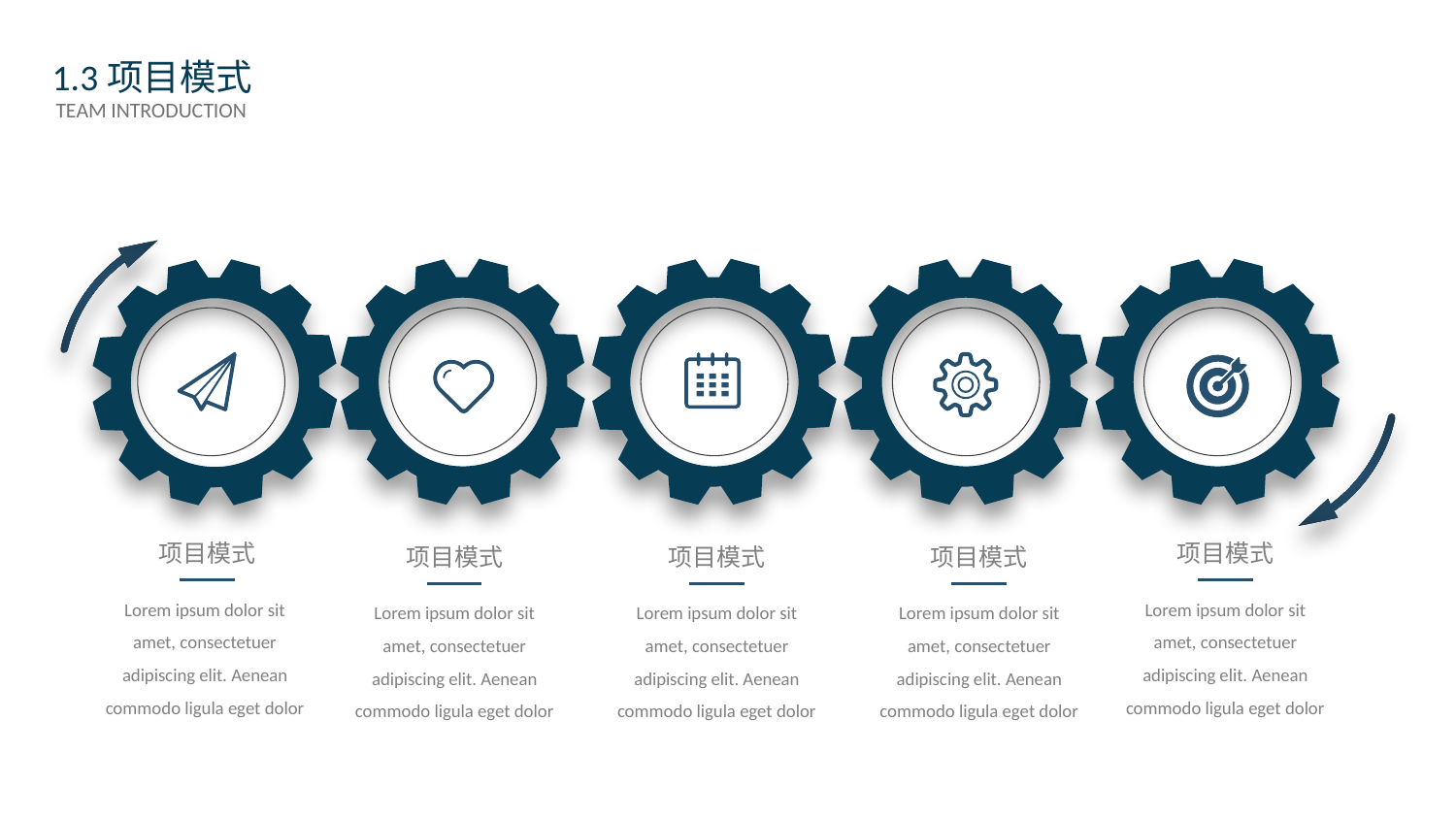

1.3项目模式
TEAM INTRODUCTION

项目模式
Lorem ipsum dolor sit amet, consectetuer adipiscing elit. Aenean commodo ligula eget dolor
项目模式
Lorem ipsum dolor sit amet, consectetuer adipiscing elit. Aenean commodo ligula eget dolor
项目模式
Lorem ipsum dolor sit amet, consectetuer adipiscing elit. Aenean commodo ligula eget dolor
项目模式
Lorem ipsum dolor sit amet, consectetuer adipiscing elit. Aenean commodo ligula eget dolor
项目模式
Lorem ipsum dolor sit amet, consectetuer adipiscing elit. Aenean commodo ligula eget dolor